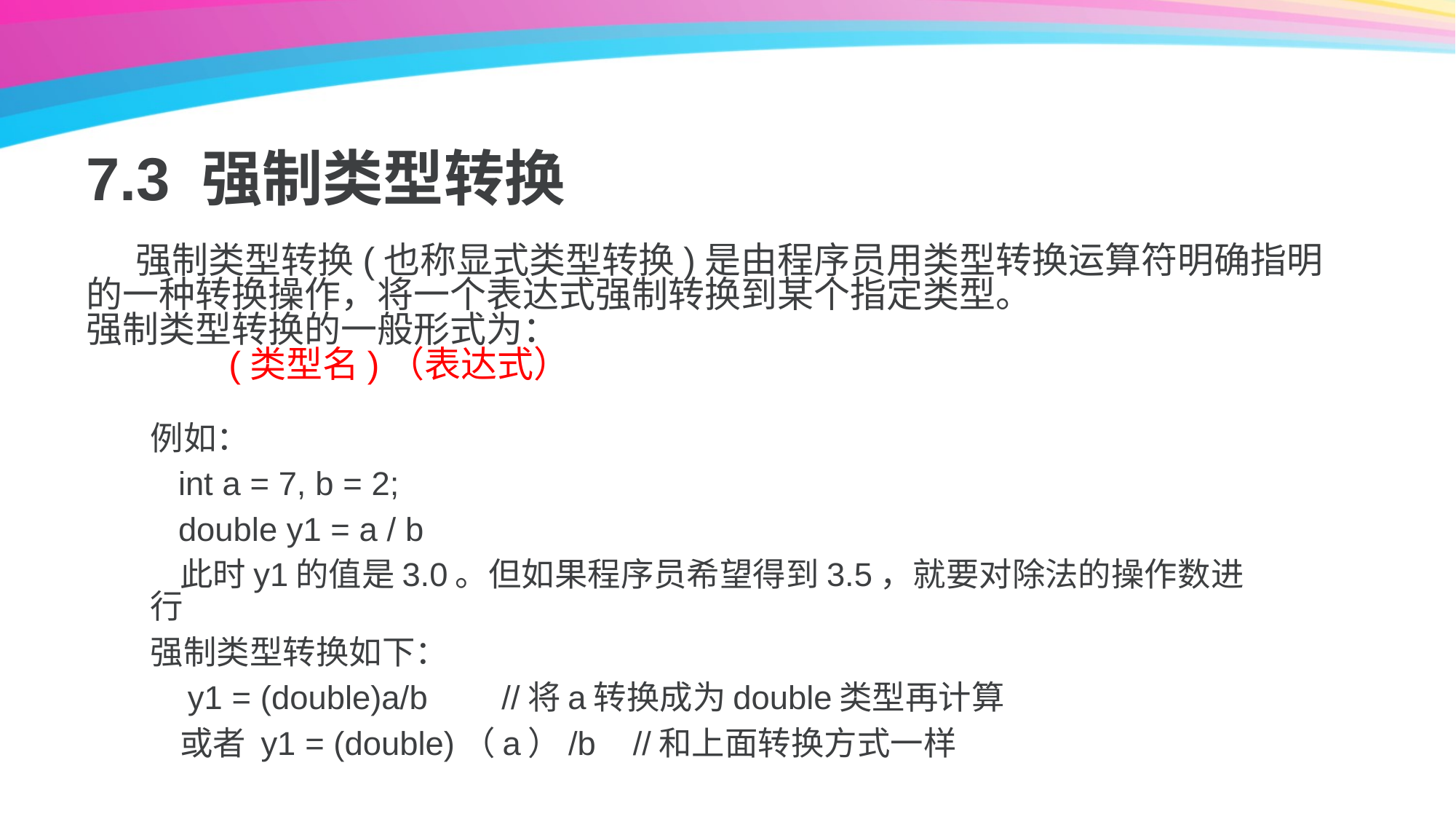

7.3 强制类型转换
     强制类型转换(也称显式类型转换)是由程序员用类型转换运算符明确指明的一种转换操作，将一个表达式强制转换到某个指定类型。
强制类型转换的一般形式为：
              (类型名)（表达式）
例如：
   int a = 7, b = 2;
   double y1 = a / b
   此时y1的值是3.0。但如果程序员希望得到3.5，就要对除法的操作数进行
强制类型转换如下：
    y1 = (double)a/b        //将a转换成为double类型再计算
   或者 y1 = (double)（a）/b    //和上面转换方式一样